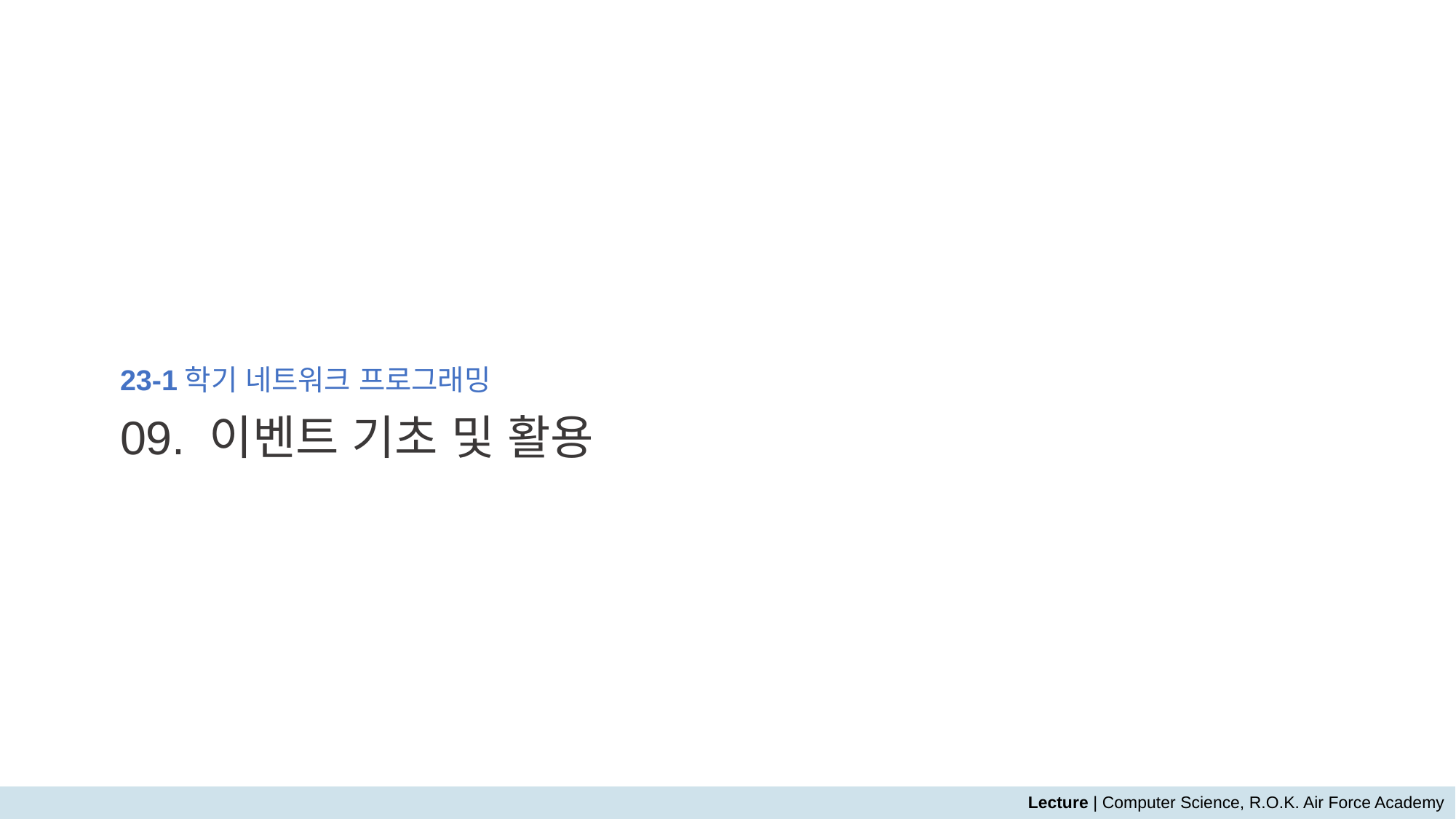

# 23-1학기 네트워크 프로그래밍 09. 이벤트 기초 및 활용
Lecture | Computer Science, R.O.K. Air Force Academy